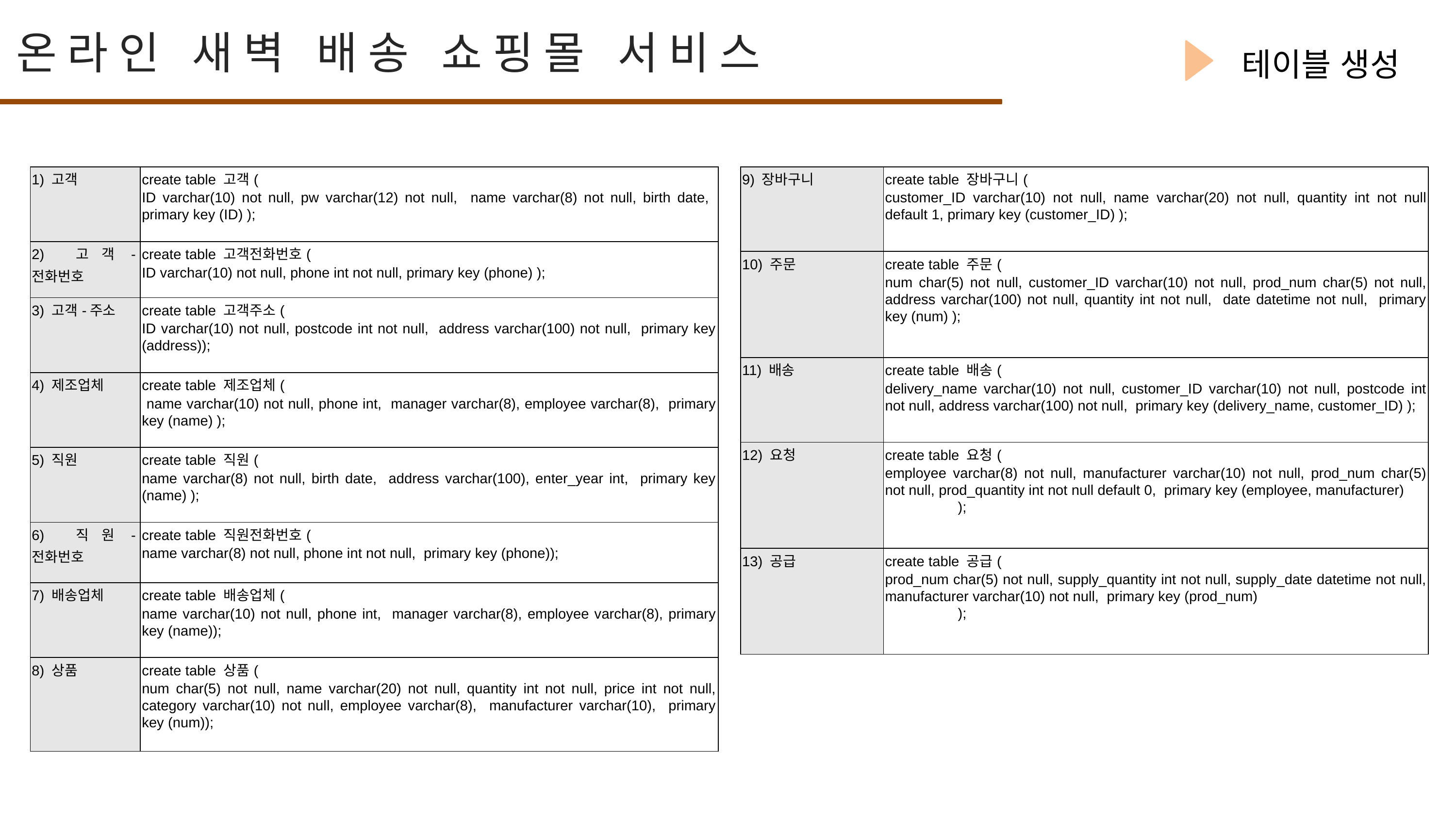

온라인 새벽 배송 쇼핑몰 서비스
테이블 생성

| 1) 고객 | create table 고객( ID varchar(10) not null, pw varchar(12) not null, name varchar(8) not null, birth date, primary key (ID) ); |
| --- | --- |
| 2) 고객-전화번호 | create table 고객전화번호( ID varchar(10) not null, phone int not null, primary key (phone) ); |
| 3) 고객-주소 | create table 고객주소( ID varchar(10) not null, postcode int not null, address varchar(100) not null, primary key (address)); |
| 4) 제조업체 | create table 제조업체( name varchar(10) not null, phone int, manager varchar(8), employee varchar(8), primary key (name) ); |
| 5) 직원 | create table 직원( name varchar(8) not null, birth date, address varchar(100), enter\_year int, primary key (name) ); |
| 6) 직원-전화번호 | create table 직원전화번호( name varchar(8) not null, phone int not null, primary key (phone)); |
| 7) 배송업체 | create table 배송업체( name varchar(10) not null, phone int, manager varchar(8), employee varchar(8), primary key (name)); |
| 8) 상품 | create table 상품( num char(5) not null, name varchar(20) not null, quantity int not null, price int not null, category varchar(10) not null, employee varchar(8), manufacturer varchar(10), primary key (num)); |
| 9) 장바구니 | create table 장바구니( customer\_ID varchar(10) not null, name varchar(20) not null, quantity int not null default 1, primary key (customer\_ID) ); |
| --- | --- |
| 10) 주문 | create table 주문( num char(5) not null, customer\_ID varchar(10) not null, prod\_num char(5) not null, address varchar(100) not null, quantity int not null, date datetime not null, primary key (num) ); |
| 11) 배송 | create table 배송( delivery\_name varchar(10) not null, customer\_ID varchar(10) not null, postcode int not null, address varchar(100) not null, primary key (delivery\_name, customer\_ID) ); |
| 12) 요청 | create table 요청( employee varchar(8) not null, manufacturer varchar(10) not null, prod\_num char(5) not null, prod\_quantity int not null default 0, primary key (employee, manufacturer) ); |
| 13) 공급 | create table 공급( prod\_num char(5) not null, supply\_quantity int not null, supply\_date datetime not null, manufacturer varchar(10) not null, primary key (prod\_num) ); |